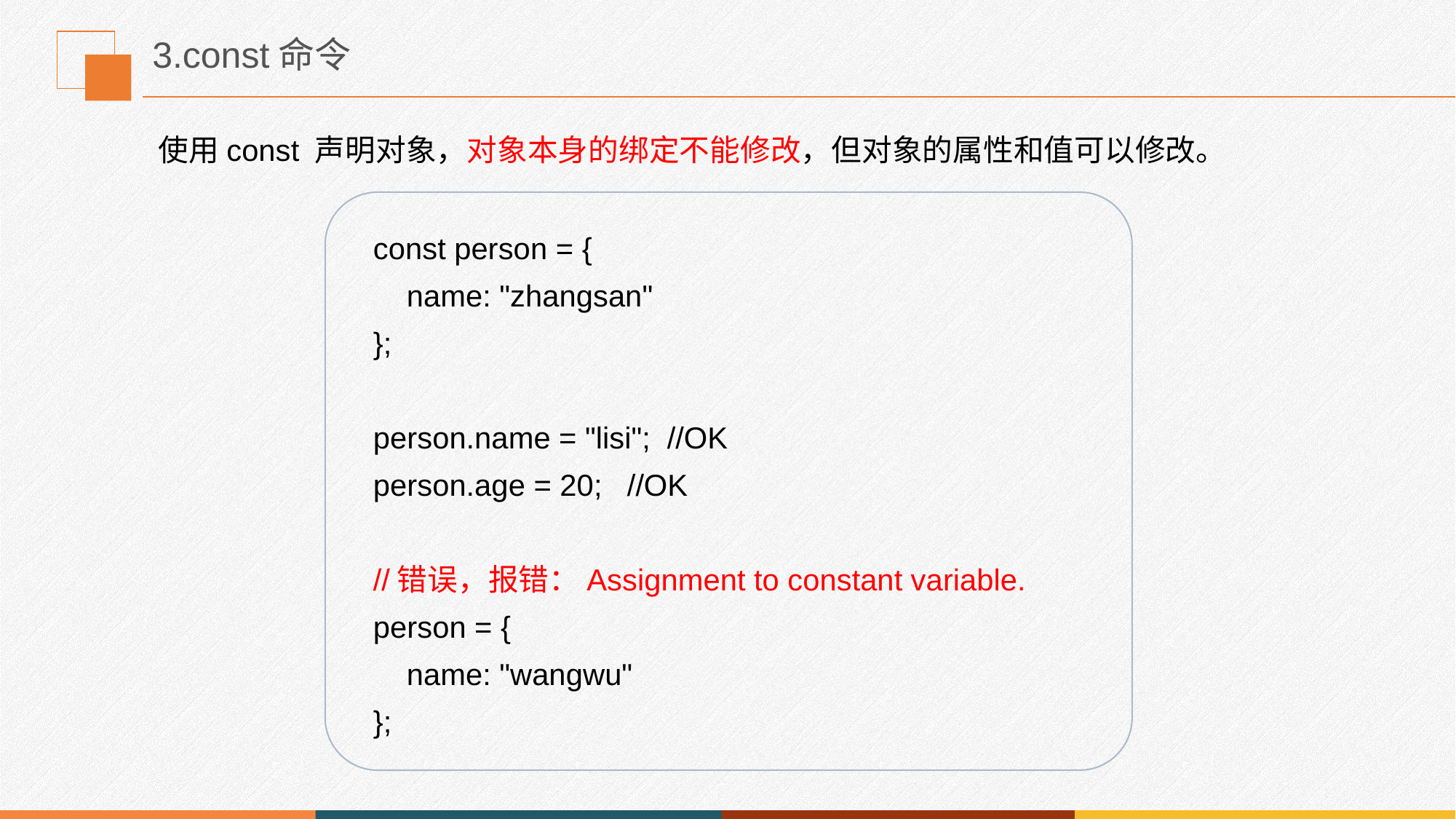

# 3.const命令
使用const 声明对象，对象本身的绑定不能修改，但对象的属性和值可以修改。

const person = {
    name: "zhangsan"
};

person.name = "lisi";  //OK
person.age = 20;   //OK

//错误，报错：Assignment to constant variable.
person = {
    name: "wangwu"
};